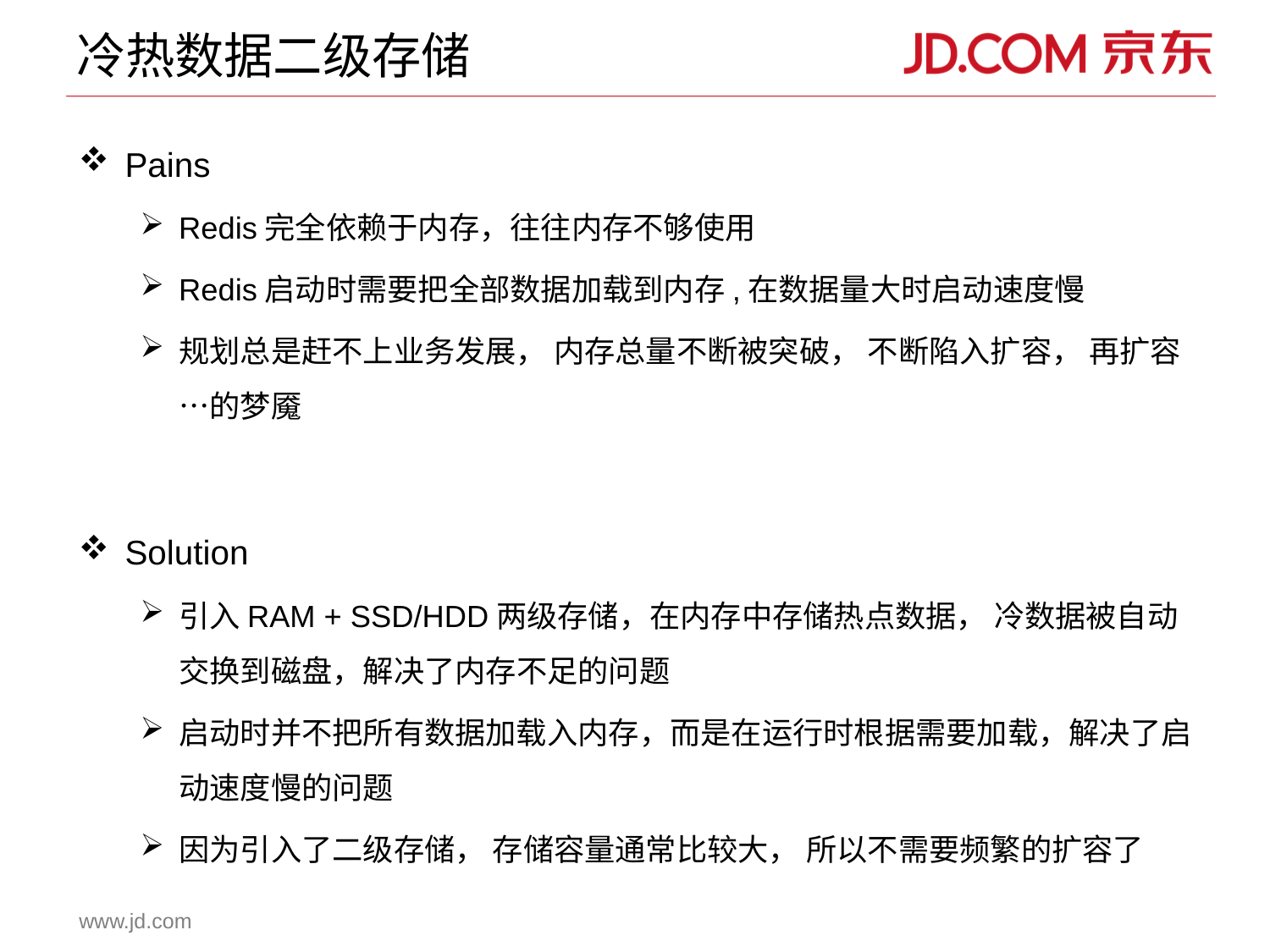

# 冷热数据二级存储
Pains
Redis完全依赖于内存，往往内存不够使用
Redis启动时需要把全部数据加载到内存,在数据量大时启动速度慢
规划总是赶不上业务发展， 内存总量不断被突破， 不断陷入扩容， 再扩容…的梦魇

Solution
引入RAM + SSD/HDD两级存储，在内存中存储热点数据， 冷数据被自动交换到磁盘，解决了内存不足的问题
启动时并不把所有数据加载入内存，而是在运行时根据需要加载，解决了启动速度慢的问题
因为引入了二级存储， 存储容量通常比较大， 所以不需要频繁的扩容了